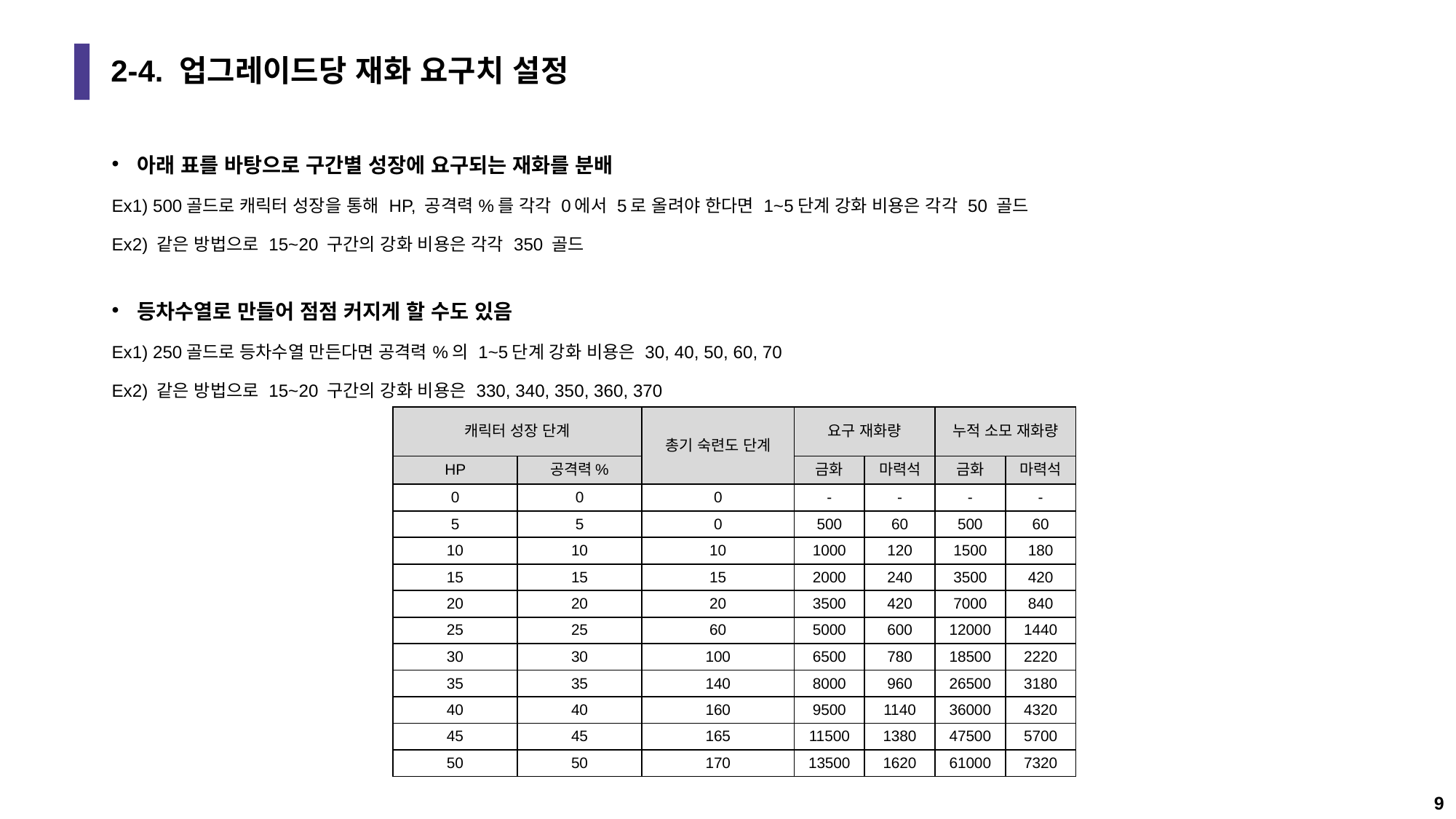

# 2-4. 업그레이드당 재화 요구치 설정
아래 표를 바탕으로 구간별 성장에 요구되는 재화를 분배
	Ex1) 500골드로 캐릭터 성장을 통해 HP, 공격력%를 각각 0에서 5로 올려야 한다면 1~5단계 강화 비용은 각각 50 골드
	Ex2) 같은 방법으로 15~20 구간의 강화 비용은 각각 350 골드

등차수열로 만들어 점점 커지게 할 수도 있음
	Ex1) 250골드로 등차수열 만든다면 공격력%의 1~5단계 강화 비용은 30, 40, 50, 60, 70
	Ex2) 같은 방법으로 15~20 구간의 강화 비용은 330, 340, 350, 360, 370
| 캐릭터 성장 단계 |  | 총기 숙련도 단계 | 요구 재화량 |  | 누적 소모 재화량 |  |
| --- | --- | --- | --- | --- | --- | --- |
| HP | 공격력% |  | 금화 | 마력석 | 금화 | 마력석 |
| 0 | 0 | 0 | - | - | - | - |
| 5 | 5 | 0 | 500 | 60 | 500 | 60 |
| 10 | 10 | 10 | 1000 | 120 | 1500 | 180 |
| 15 | 15 | 15 | 2000 | 240 | 3500 | 420 |
| 20 | 20 | 20 | 3500 | 420 | 7000 | 840 |
| 25 | 25 | 60 | 5000 | 600 | 12000 | 1440 |
| 30 | 30 | 100 | 6500 | 780 | 18500 | 2220 |
| 35 | 35 | 140 | 8000 | 960 | 26500 | 3180 |
| 40 | 40 | 160 | 9500 | 1140 | 36000 | 4320 |
| 45 | 45 | 165 | 11500 | 1380 | 47500 | 5700 |
| 50 | 50 | 170 | 13500 | 1620 | 61000 | 7320 |